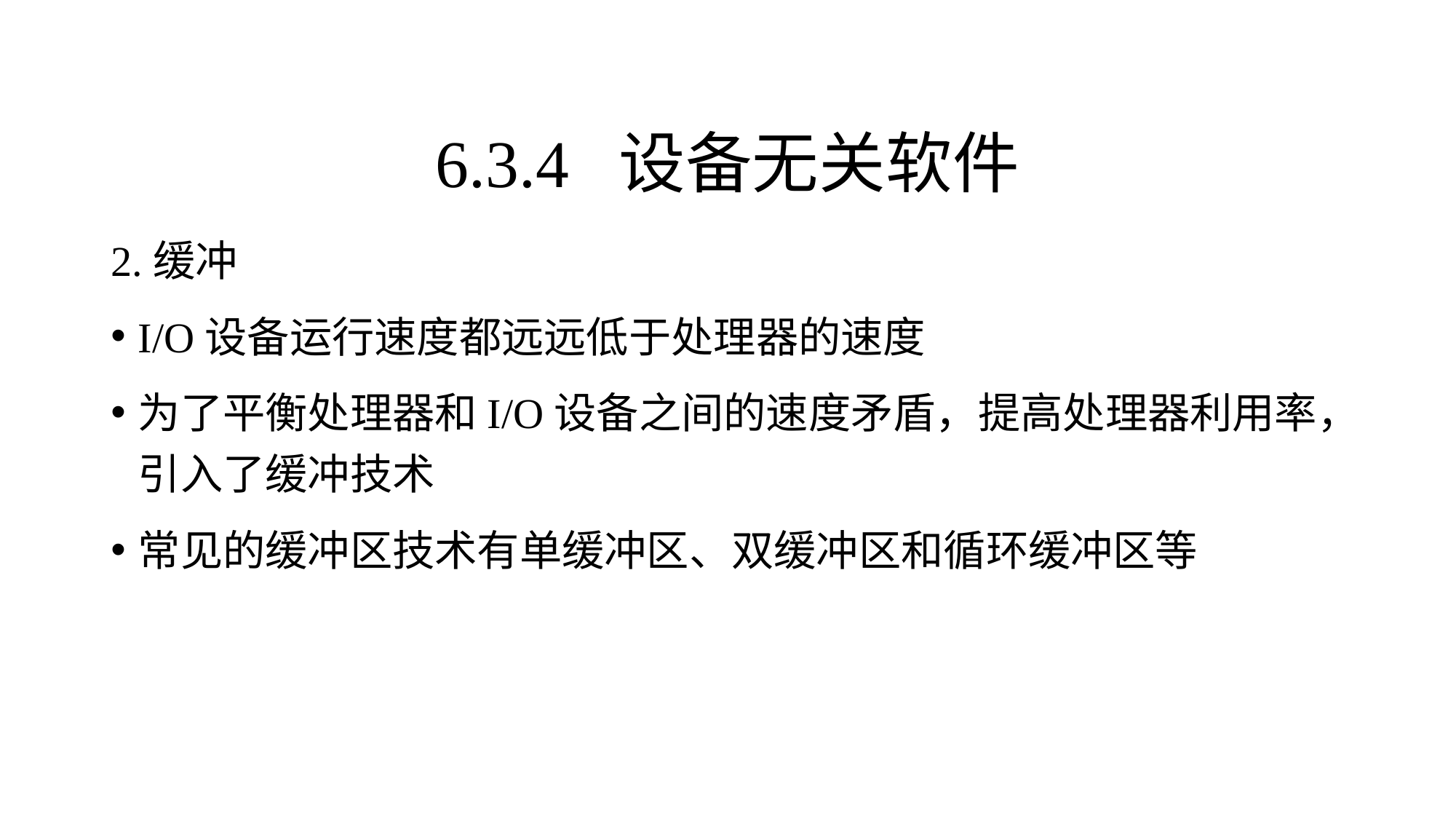

2.缓冲
I/O设备运行速度都远远低于处理器的速度
为了平衡处理器和I/O设备之间的速度矛盾，提高处理器利用率，引入了缓冲技术
常见的缓冲区技术有单缓冲区、双缓冲区和循环缓冲区等
6.3.4  设备无关软件
12